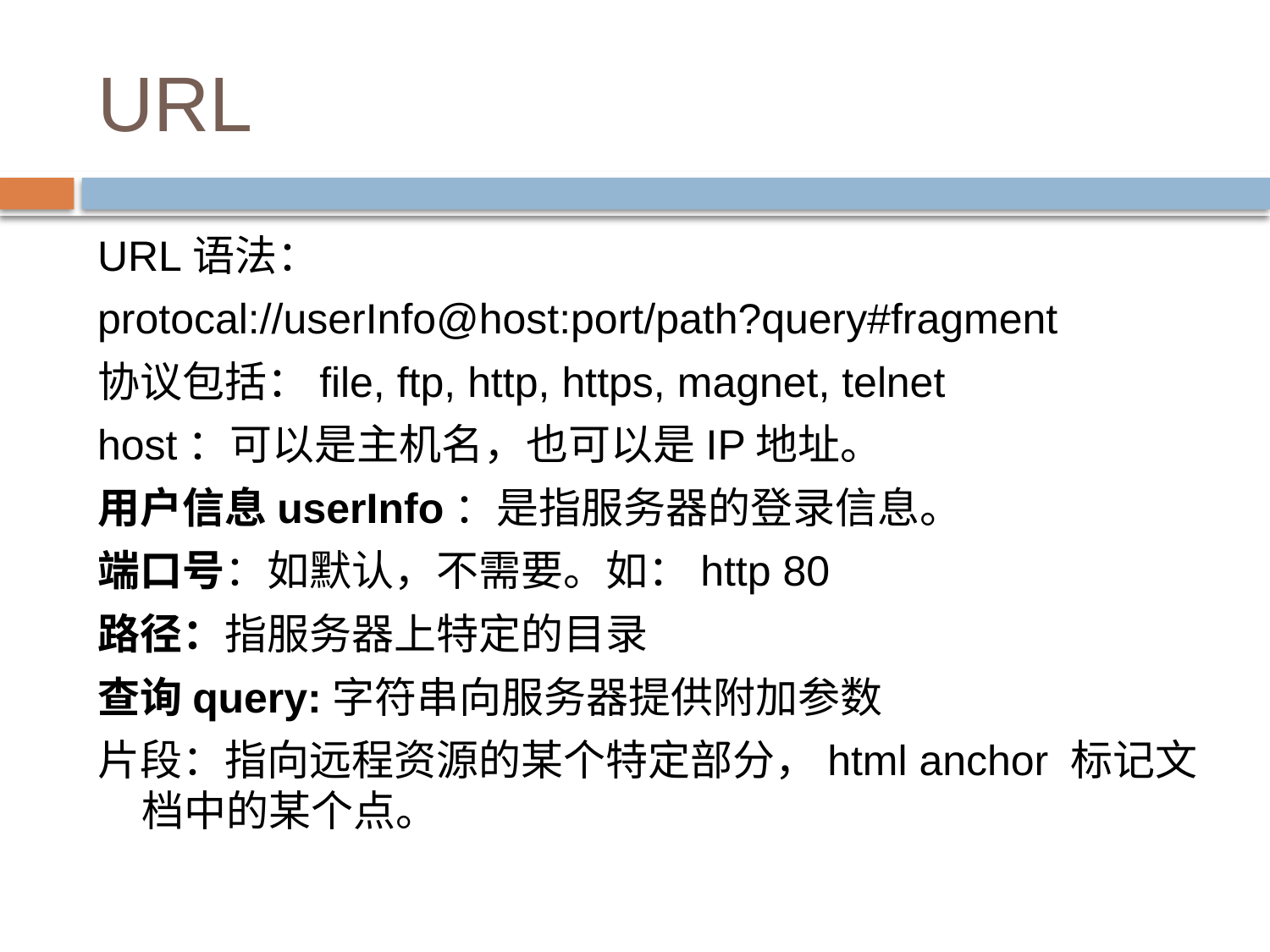

# URL
URL语法：
protocal://userInfo@host:port/path?query#fragment
协议包括：file, ftp, http, https, magnet, telnet
host：可以是主机名，也可以是IP地址。
用户信息userInfo：是指服务器的登录信息。
端口号：如默认，不需要。如：http 80
路径：指服务器上特定的目录
查询query:字符串向服务器提供附加参数
片段：指向远程资源的某个特定部分，html anchor 标记文档中的某个点。